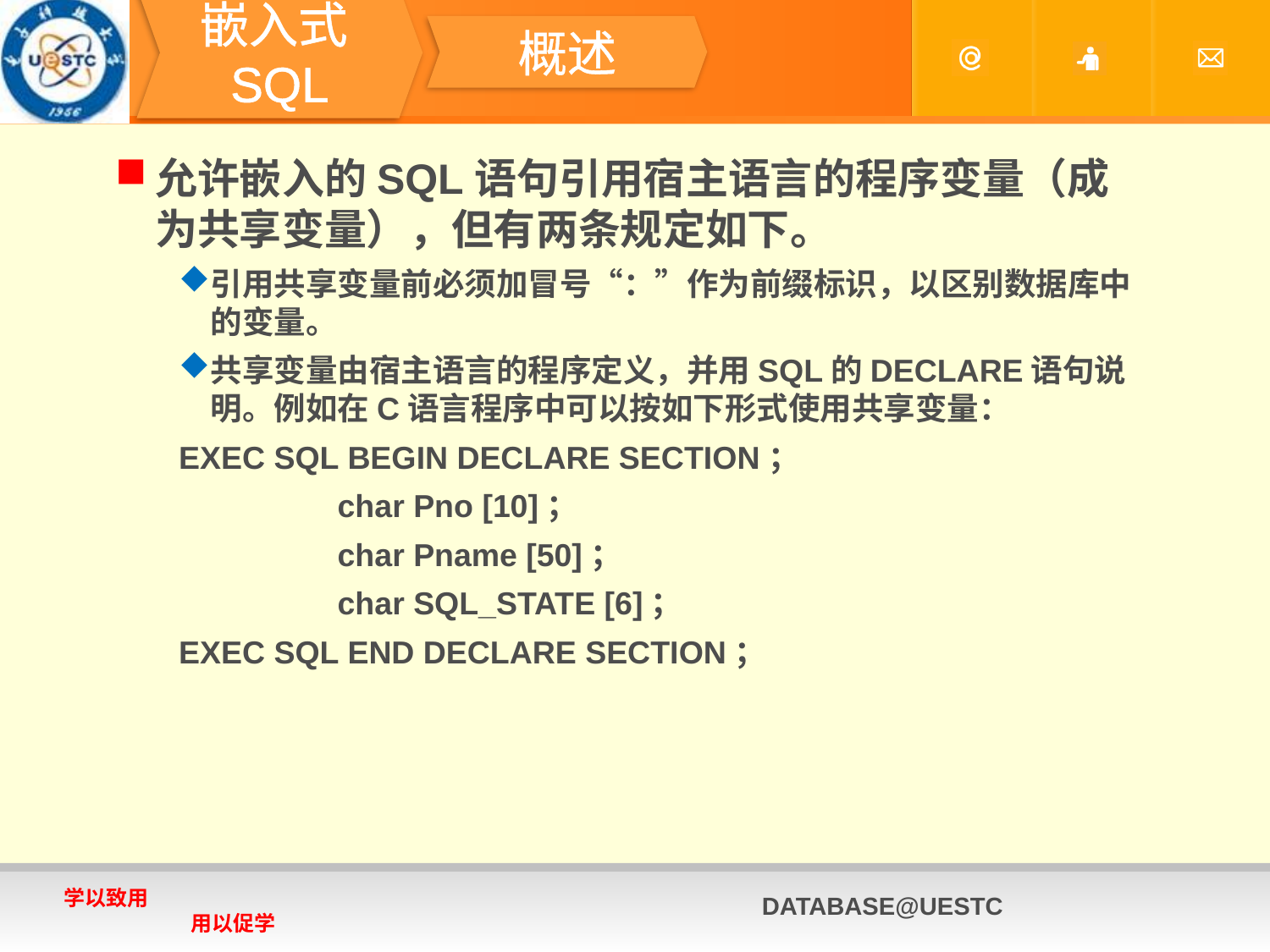

#
概述
嵌入式SQL
允许嵌入的SQL语句引用宿主语言的程序变量（成为共享变量），但有两条规定如下。
引用共享变量前必须加冒号“：”作为前缀标识，以区别数据库中的变量。
共享变量由宿主语言的程序定义，并用SQL的DECLARE语句说明。例如在C语言程序中可以按如下形式使用共享变量：
EXEC SQL BEGIN DECLARE SECTION；
		char Pno [10]；
		char Pname [50]；
		char SQL_STATE [6]；
EXEC SQL END DECLARE SECTION；